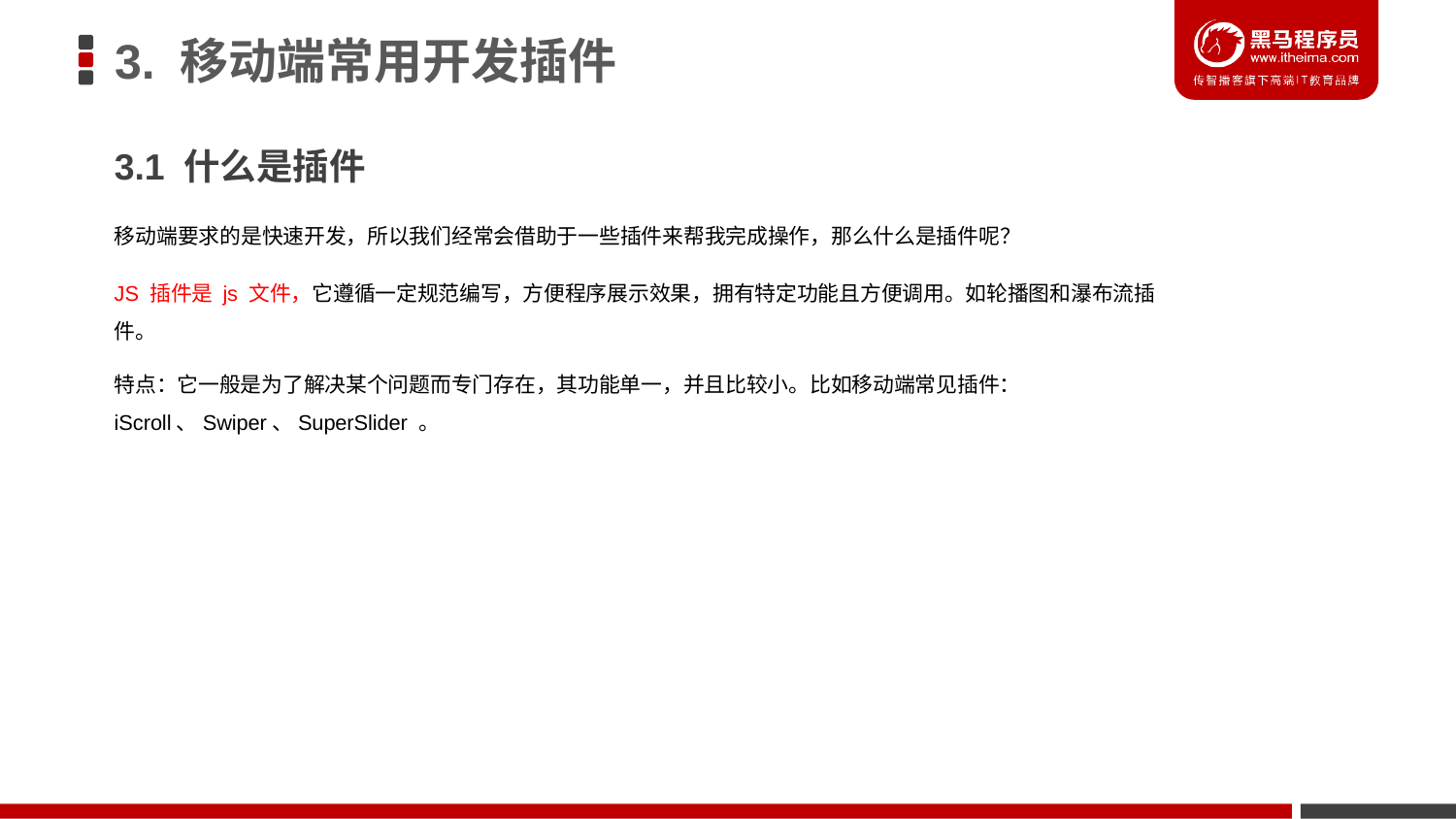

# 3. 移动端常用开发插件
3.1 什么是插件
移动端要求的是快速开发，所以我们经常会借助于一些插件来帮我完成操作，那么什么是插件呢？
JS 插件是 js 文件，它遵循一定规范编写，方便程序展示效果，拥有特定功能且方便调用。如轮播图和瀑布流插件。
特点：它一般是为了解决某个问题而专门存在，其功能单一，并且比较小。比如移动端常见插件：iScroll、Swiper、SuperSlider 。